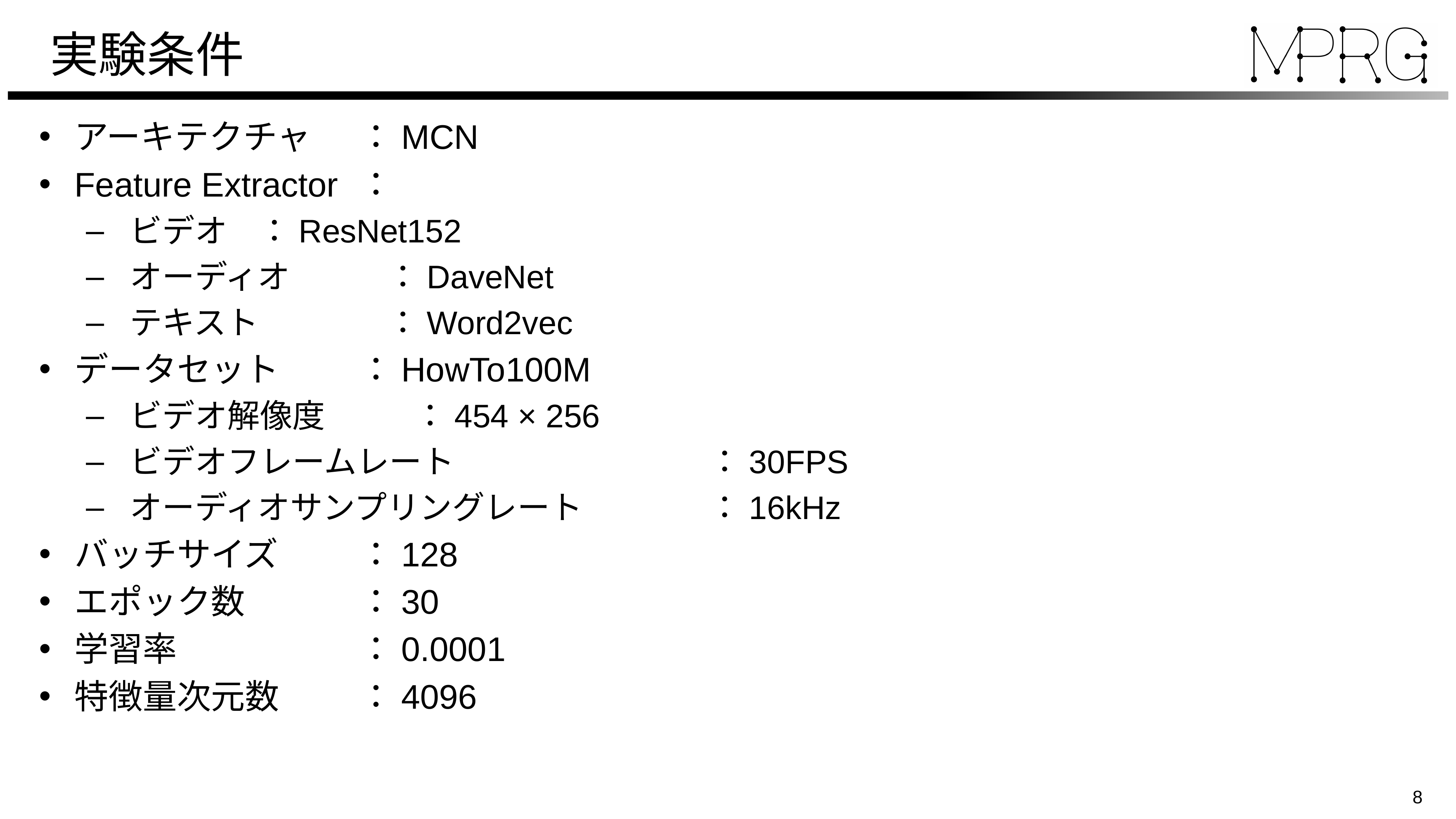

# 実験条件
アーキテクチャ	：MCN
Feature Extractor	：
ビデオ	：ResNet152
オーディオ	：DaveNet
テキスト	：Word2vec
データセット	：HowTo100M
ビデオ解像度	：454 × 256
ビデオフレームレート	：30FPS
オーディオサンプリングレート	：16kHz
バッチサイズ	：128
エポック数	：30
学習率	：0.0001
特徴量次元数	：4096